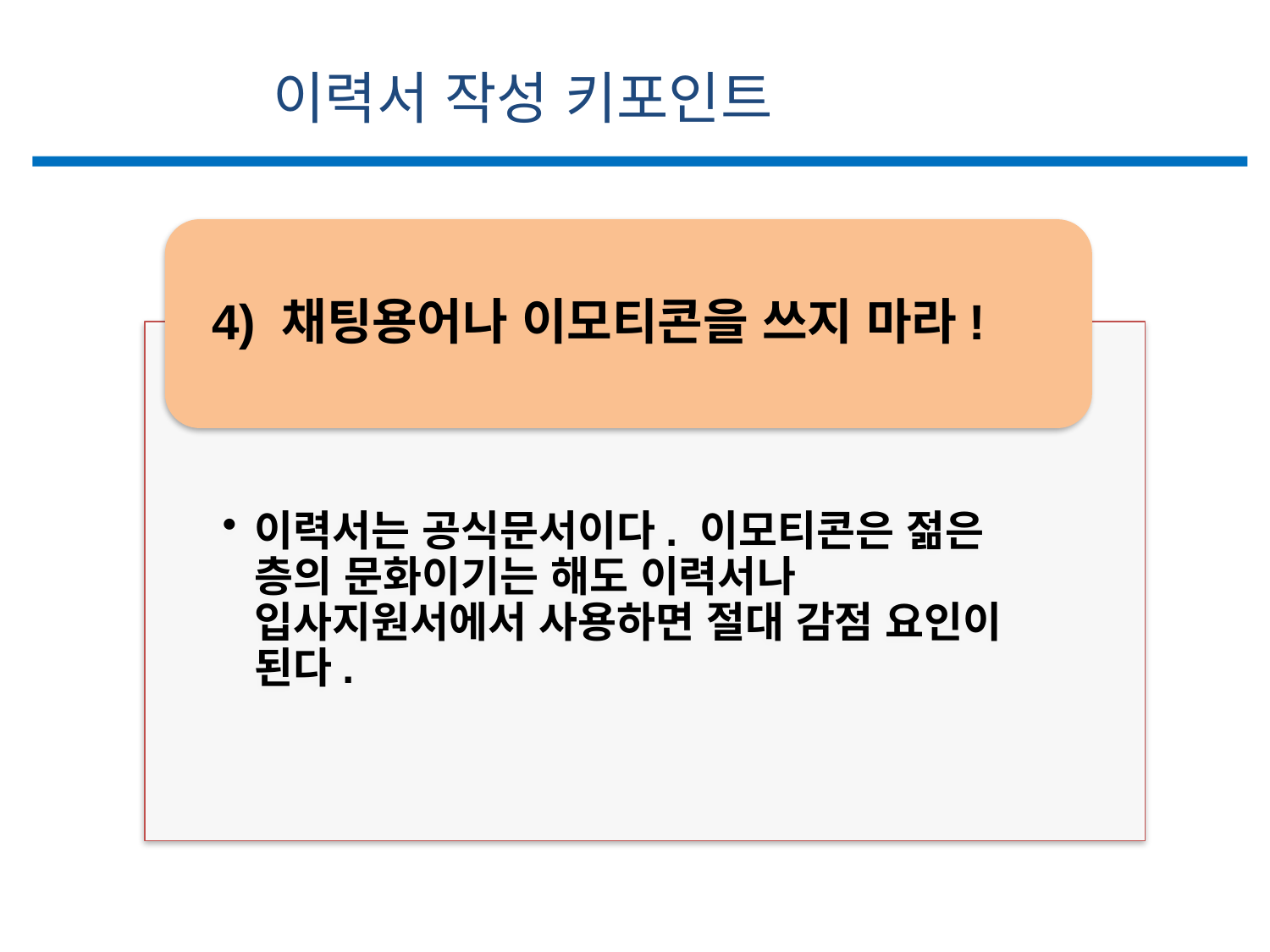

이력서 작성 키포인트

이력서는 공식문서이다. 이모티콘은 젊은 층의 문화이기는 해도 이력서나 입사지원서에서 사용하면 절대 감점 요인이 된다.
4) 채팅용어나 이모티콘을 쓰지 마라!